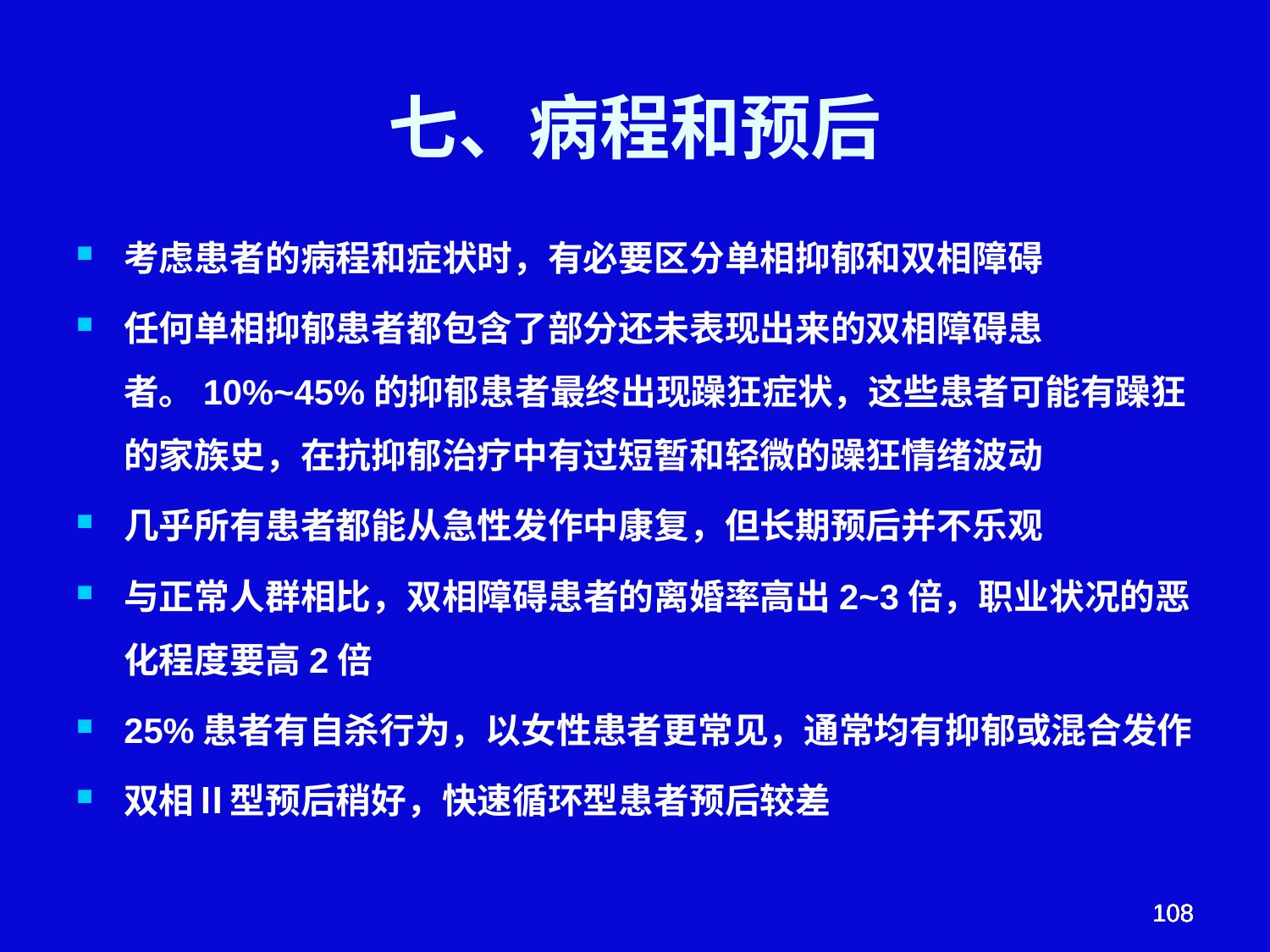

# 七、病程和预后
考虑患者的病程和症状时，有必要区分单相抑郁和双相障碍
任何单相抑郁患者都包含了部分还未表现出来的双相障碍患者。10%~45%的抑郁患者最终出现躁狂症状，这些患者可能有躁狂的家族史，在抗抑郁治疗中有过短暂和轻微的躁狂情绪波动
几乎所有患者都能从急性发作中康复，但长期预后并不乐观
与正常人群相比，双相障碍患者的离婚率高出2~3倍，职业状况的恶化程度要高2倍
25%患者有自杀行为，以女性患者更常见，通常均有抑郁或混合发作
双相Ⅱ型预后稍好，快速循环型患者预后较差

108
108
108
108
108
108